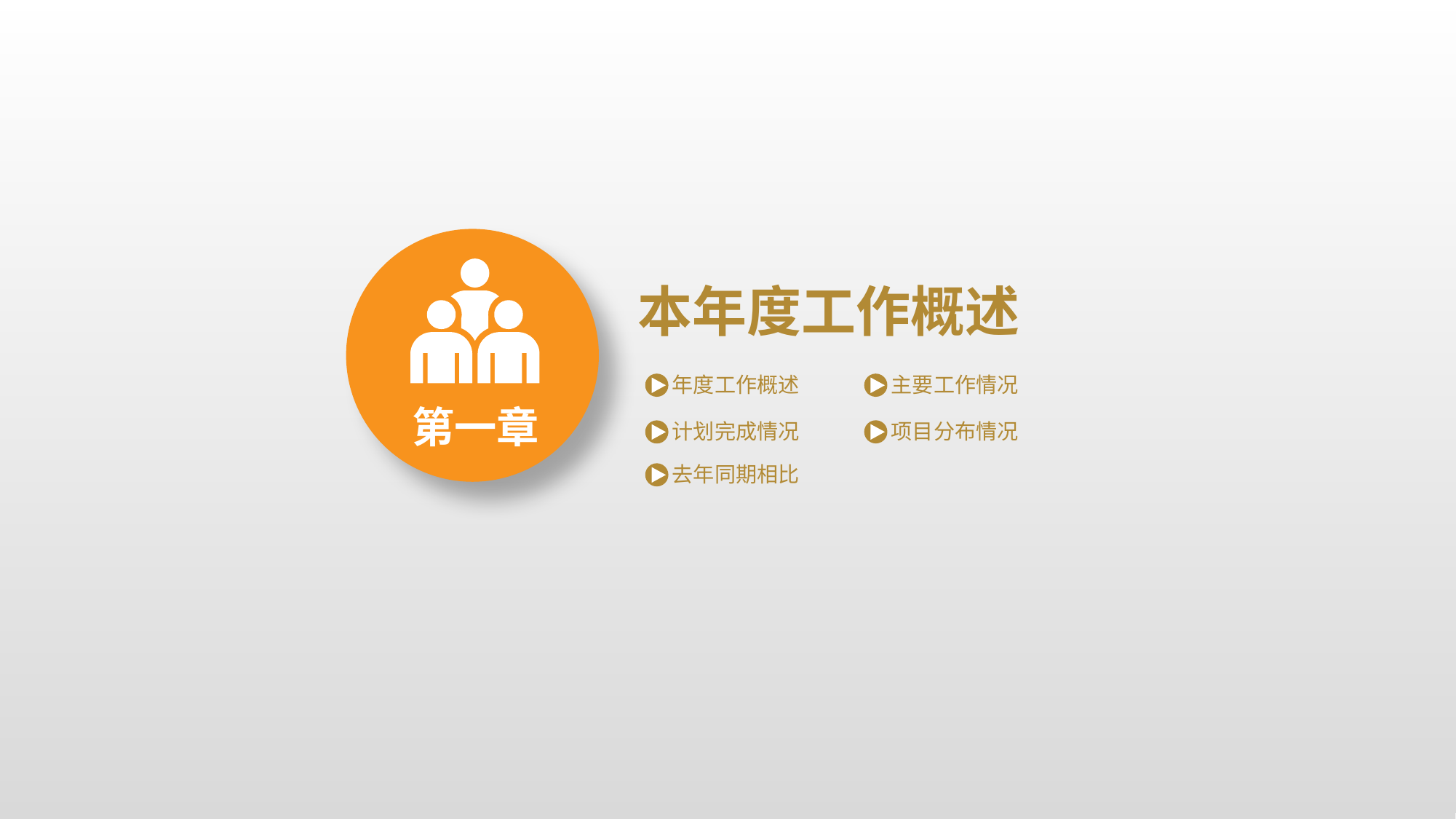

本年度工作概述

年度工作概述

主要工作情况

第一章

项目分布情况

计划完成情况

去年同期相比